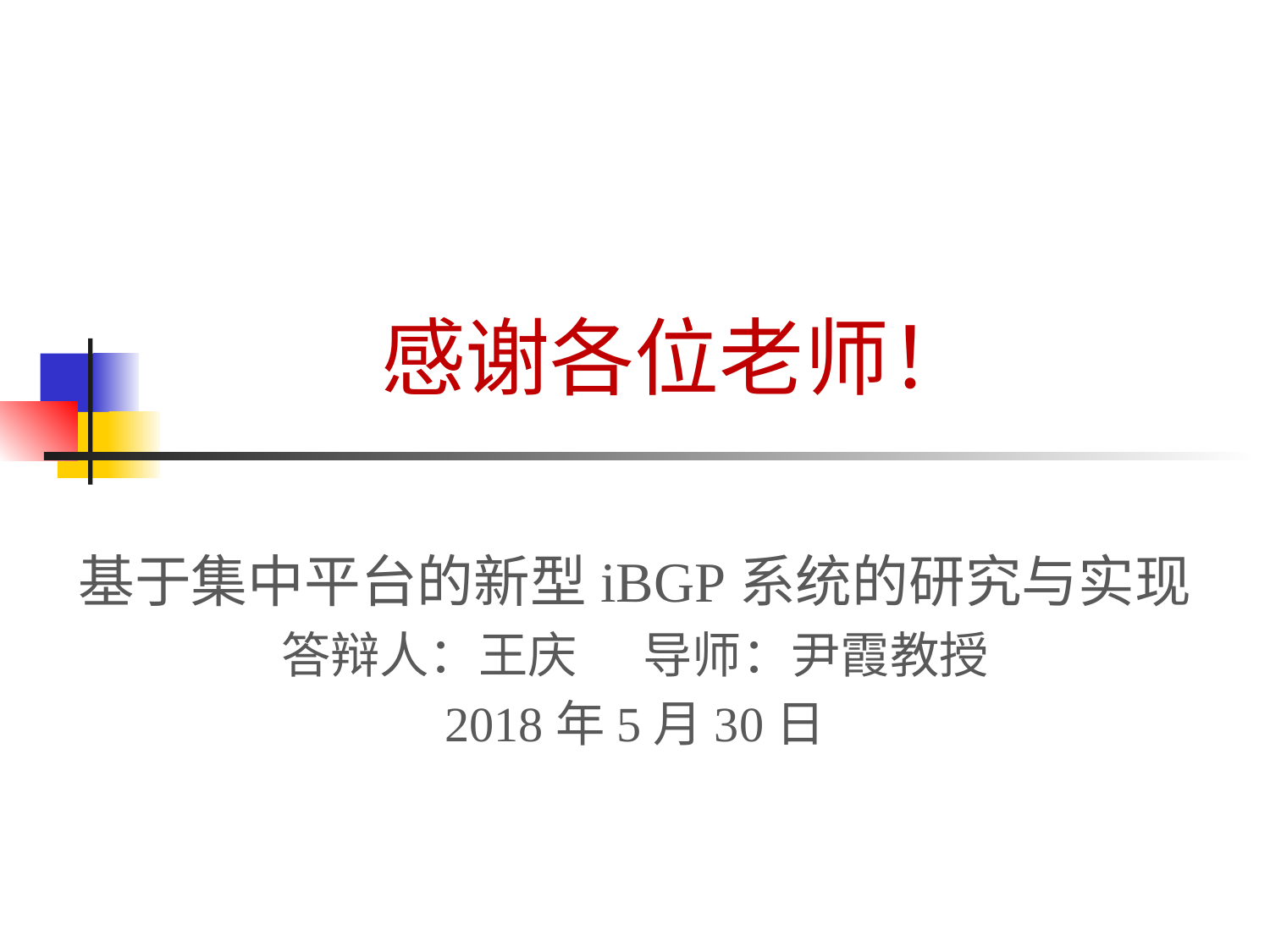

# 感谢各位老师！
基于集中平台的新型iBGP系统的研究与实现
答辩人：王庆      导师：尹霞教授
2018年5月30日